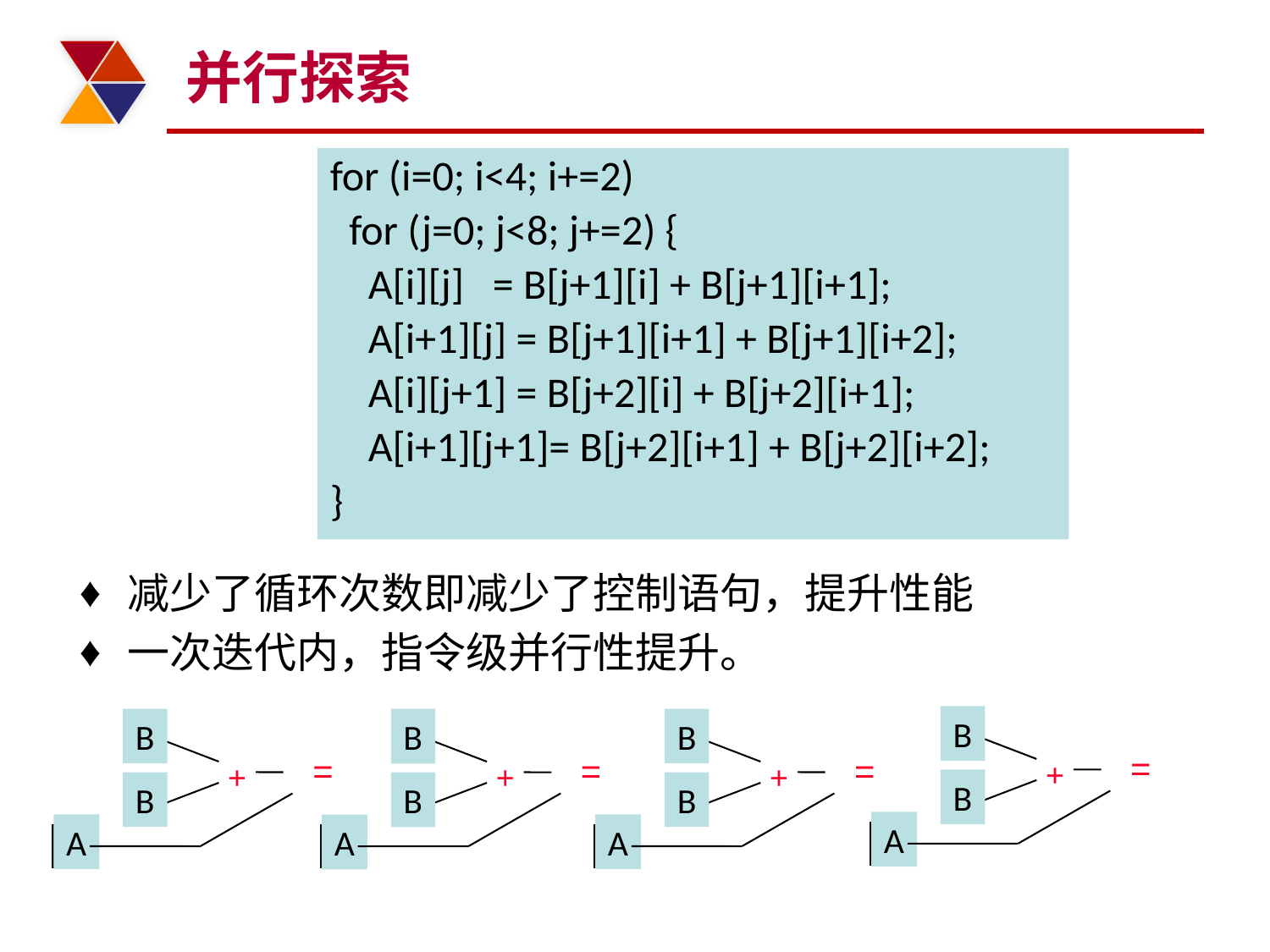

# 并行探索
for (i=0; i<4; i+=2)
  for (j=0; j<8; j+=2) {
    A[i][j]   = B[j+1][i] + B[j+1][i+1];
    A[i+1][j] = B[j+1][i+1] + B[j+1][i+2];
    A[i][j+1] = B[j+2][i] + B[j+2][i+1];
    A[i+1][j+1]= B[j+2][i+1] + B[j+2][i+2];
}
减少了循环次数即减少了控制语句，提升性能
一次迭代内，指令级并行性提升。
B

=
+
B

A

B

=
+
B

A

B

=
+
B

A

B

=
+
B

A